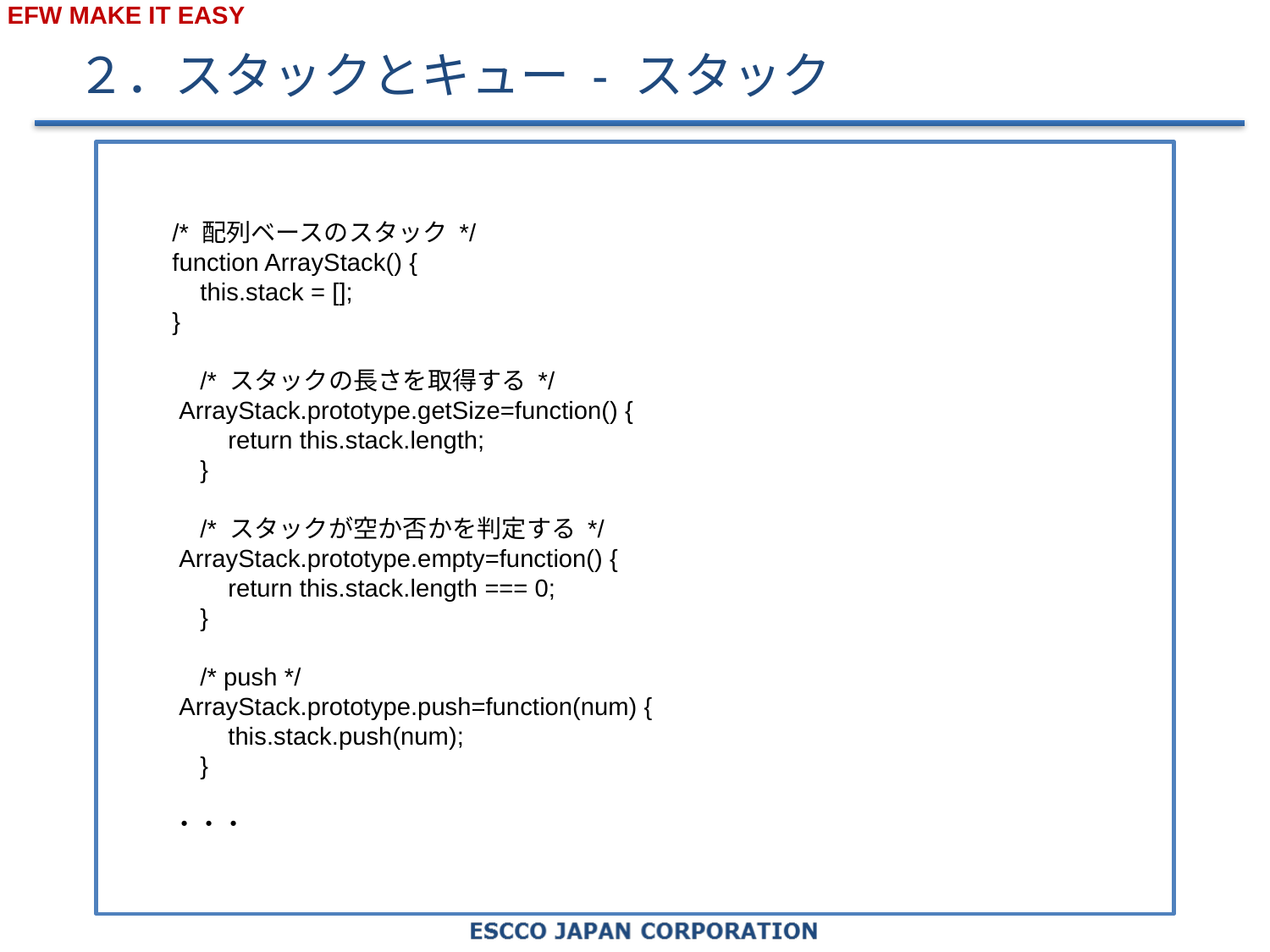

# ２．スタックとキュー - スタック
/* 配列ベースのスタック */
function ArrayStack() {
    this.stack = [];
}

    /* スタックの長さを取得する */
 ArrayStack.prototype.getSize=function() {
        return this.stack.length;
    }

    /* スタックが空か否かを判定する */
 ArrayStack.prototype.empty=function() {
        return this.stack.length === 0;
    }

    /* push */
 ArrayStack.prototype.push=function(num) {
        this.stack.push(num);
    }

・・・